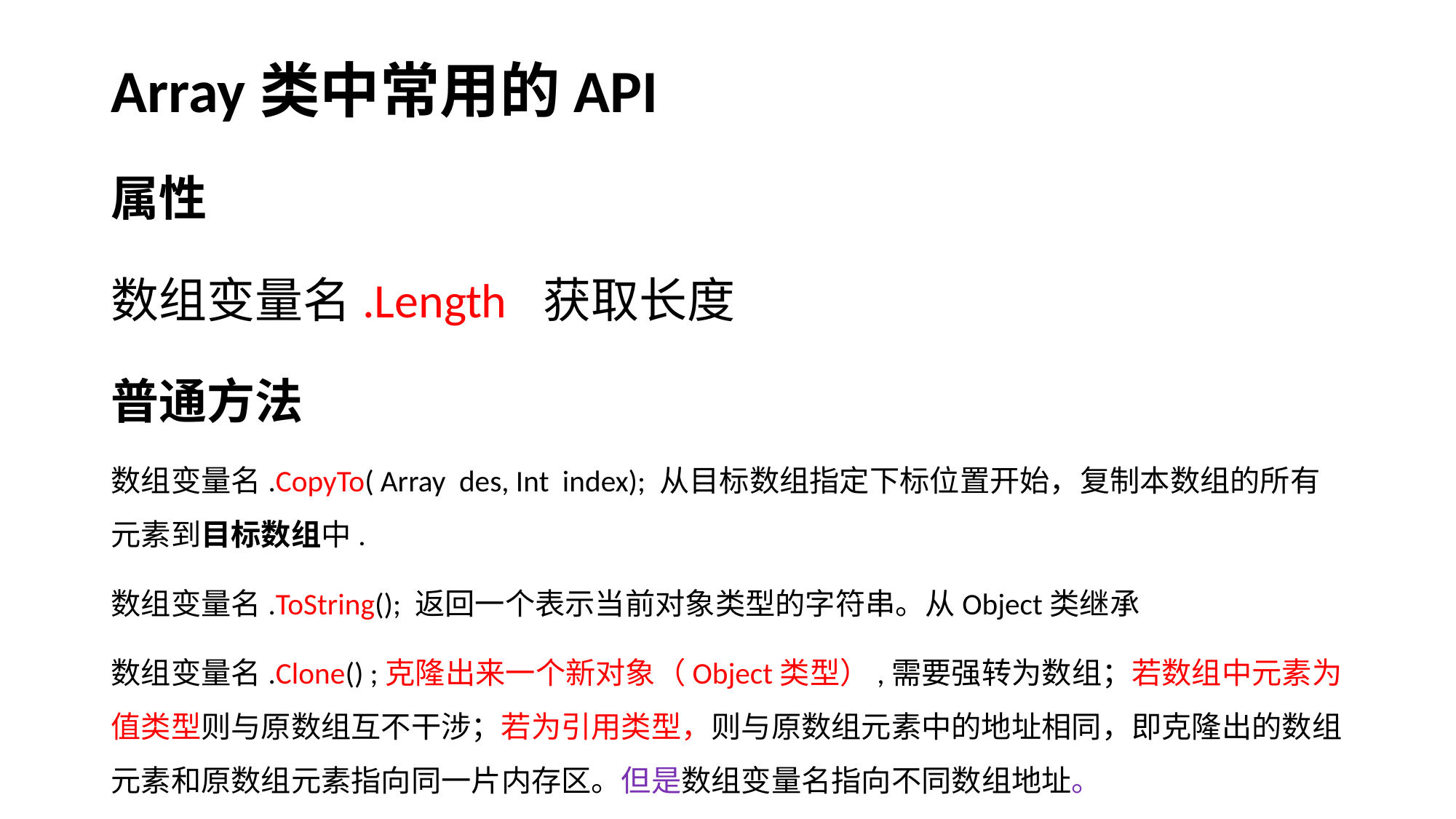

Array类中常用的API
属性
数组变量名.Length  	获取长度
普通方法
数组变量名.CopyTo( Array  des, Int  index); 从目标数组指定下标位置开始，复制本数组的所有元素到目标数组中.
数组变量名.ToString(); 返回一个表示当前对象类型的字符串。从Object类继承
数组变量名.Clone() ;克隆出来一个新对象（Object类型）,需要强转为数组；若数组中元素为值类型则与原数组互不干涉；若为引用类型，则与原数组元素中的地址相同，即克隆出的数组元素和原数组元素指向同一片内存区。但是数组变量名指向不同数组地址。